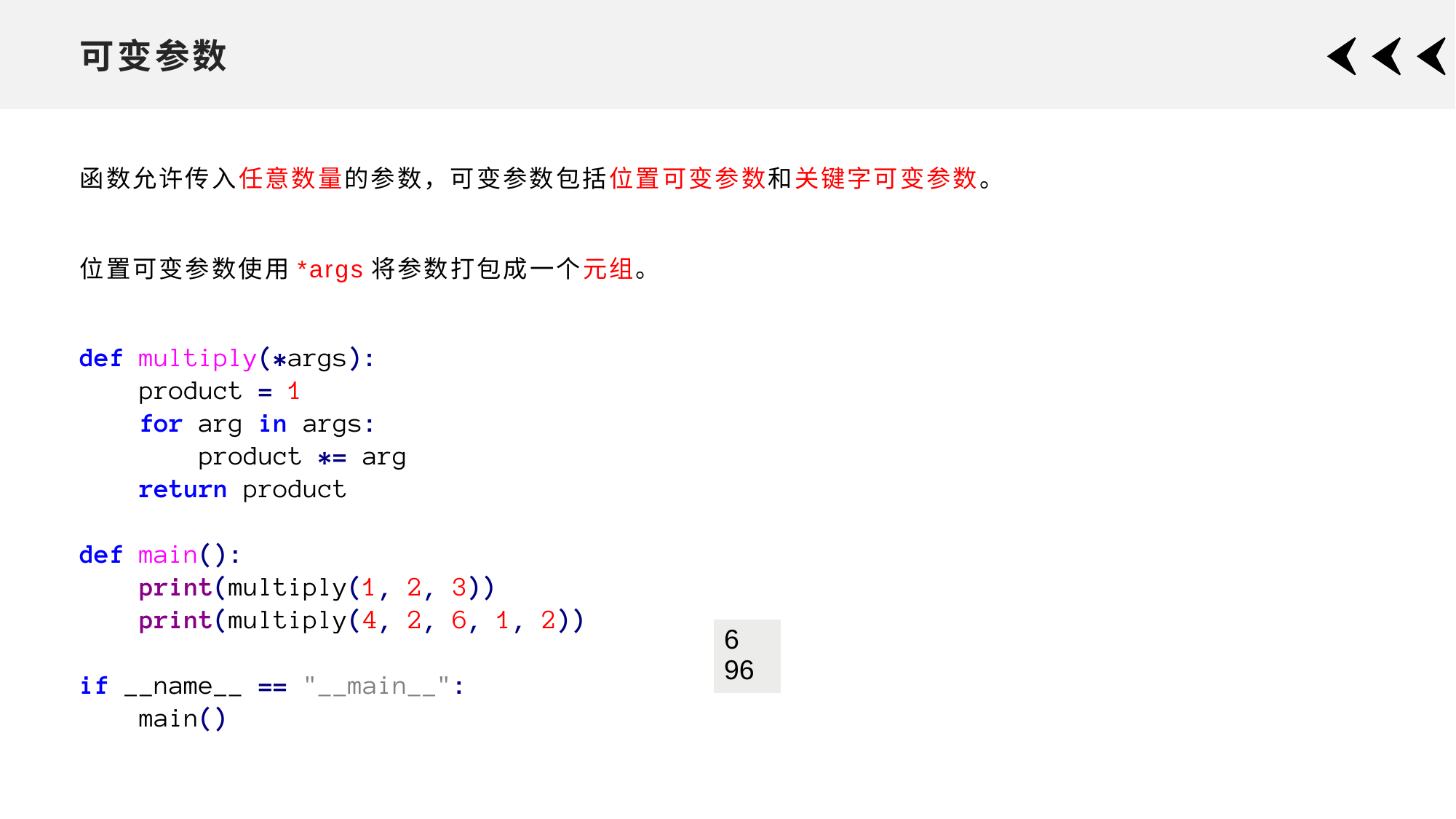

# 可变参数
函数允许传入任意数量的参数，可变参数包括位置可变参数和关键字可变参数。
位置可变参数使用*args将参数打包成一个元组。
def multiply(*args):
    product = 1
    for arg in args:
        product *= arg
    return product

def main():
    print(multiply(1, 2, 3))
    print(multiply(4, 2, 6, 1, 2))

if __name__ == "__main__":
    main()
| 6 96 |
| --- |